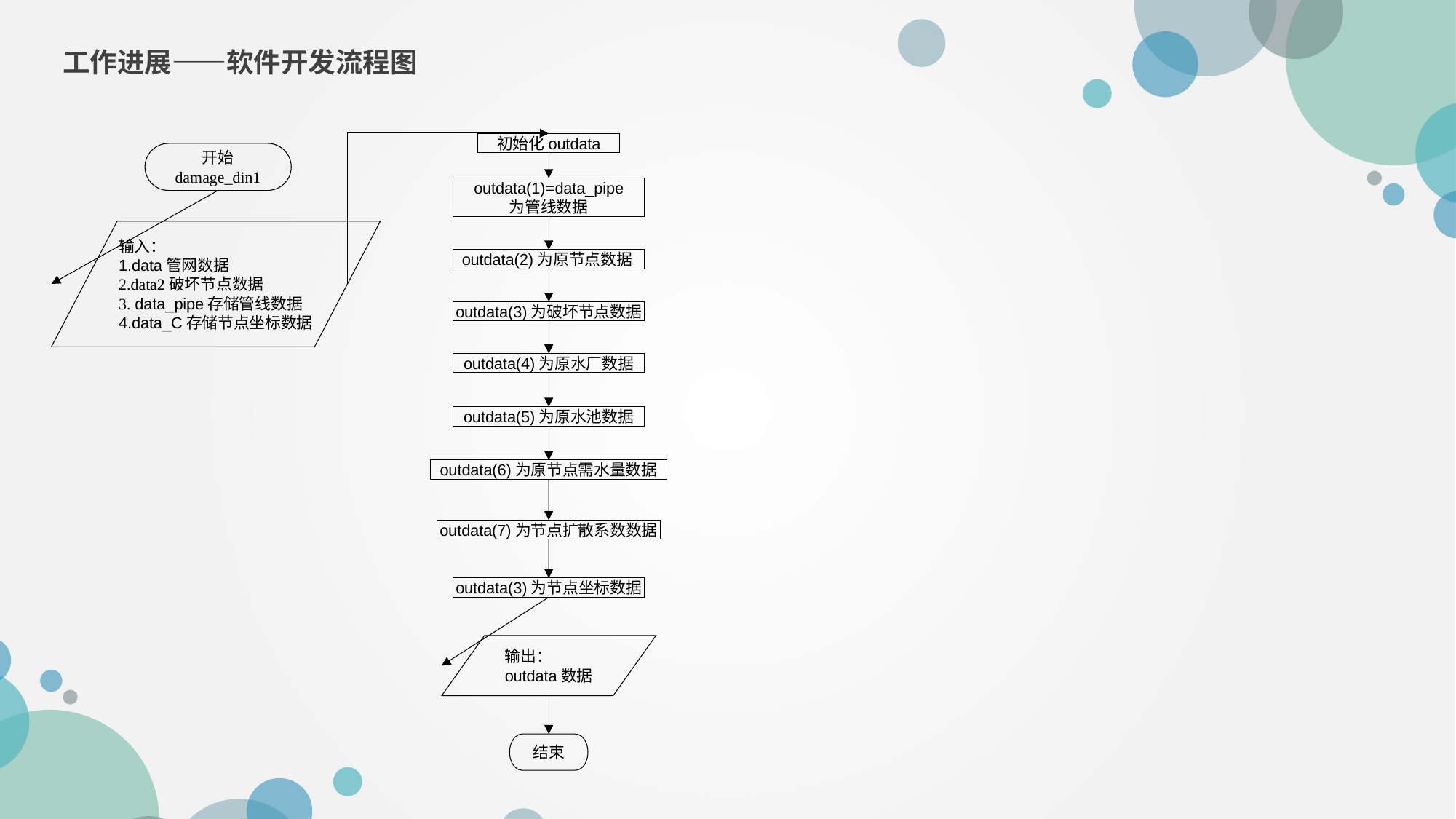

工作进展——软件开发流程图
初始化outdata
开始
damage_din1
outdata(1)=data_pipe
为管线数据
输入：
1.data管网数据
2.data2破坏节点数据
3. data_pipe存储管线数据
4.data_C存储节点坐标数据
outdata(2)为原节点数据
outdata(3)为破坏节点数据
outdata(4)为原水厂数据
outdata(5)为原水池数据
outdata(6)为原节点需水量数据
outdata(7)为节点扩散系数数据
outdata(3)为节点坐标数据
输出：
outdata数据
结束